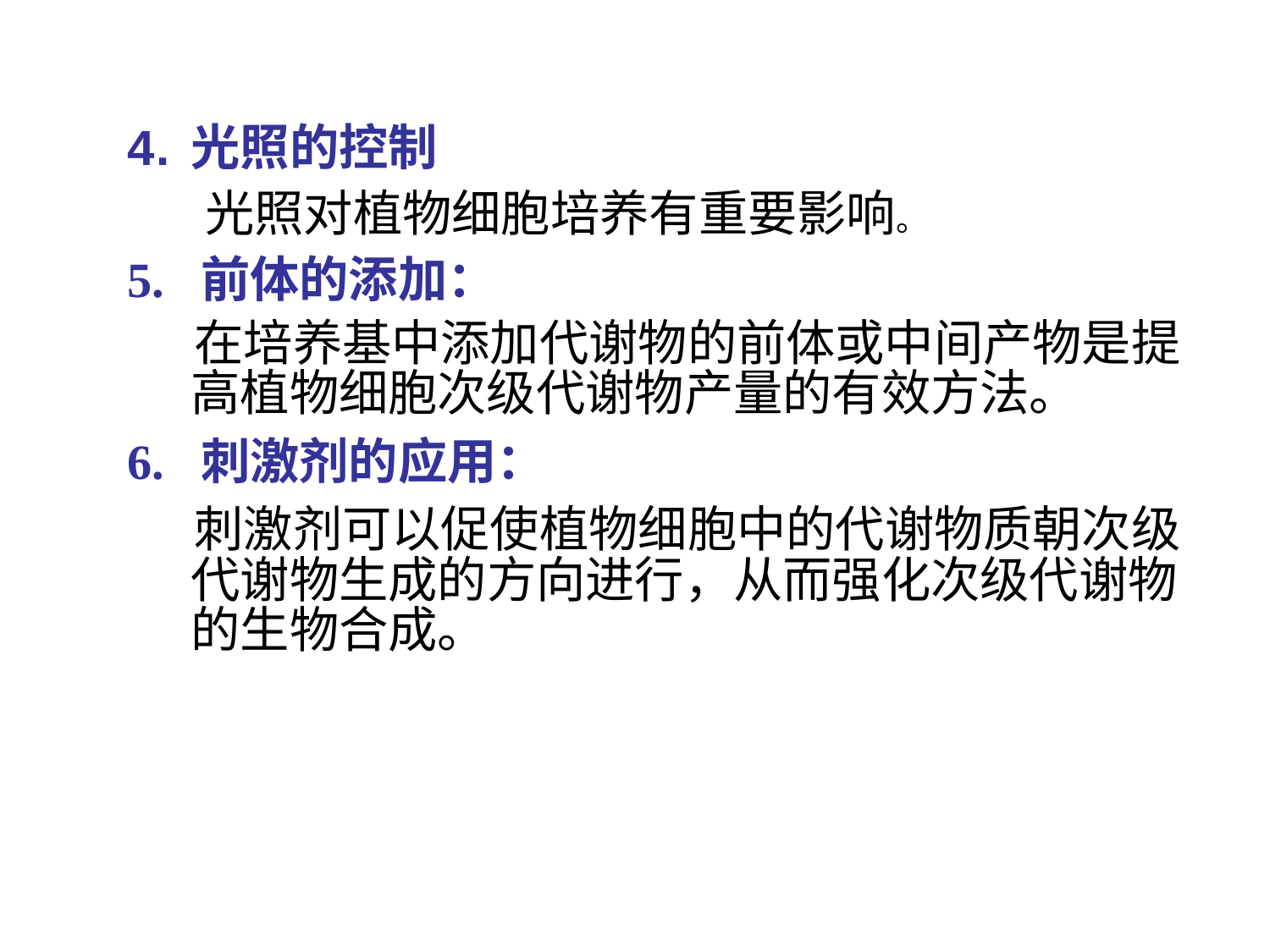

光照的控制
      光照对植物细胞培养有重要影响。
5.  前体的添加：
     在培养基中添加代谢物的前体或中间产物是提高植物细胞次级代谢物产量的有效方法。
6.  刺激剂的应用：
     刺激剂可以促使植物细胞中的代谢物质朝次级代谢物生成的方向进行，从而强化次级代谢物的生物合成。